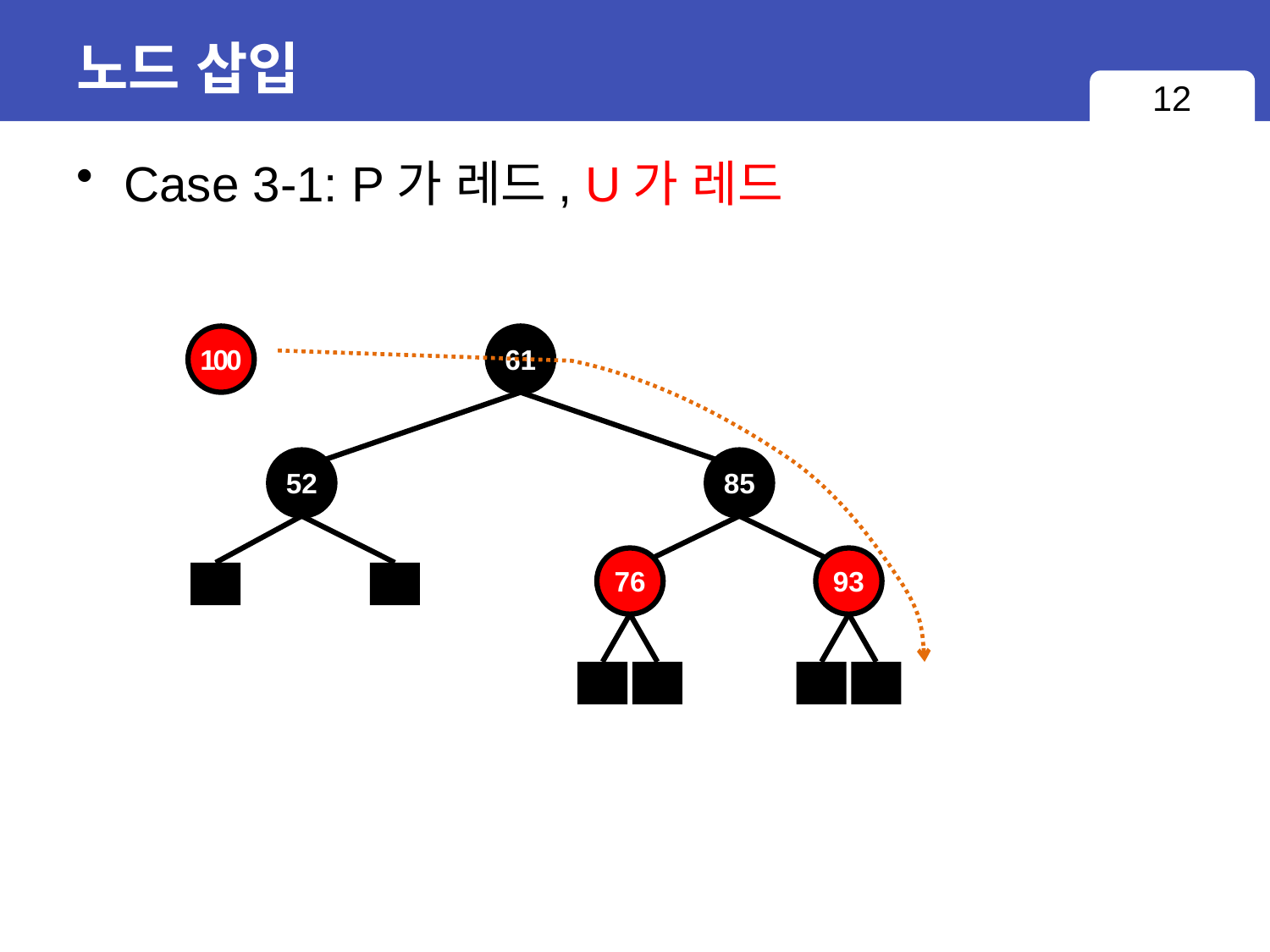

# 노드 삽입
12
Case 3-1: P가 레드, U가 레드
100
61

52
85
76
93